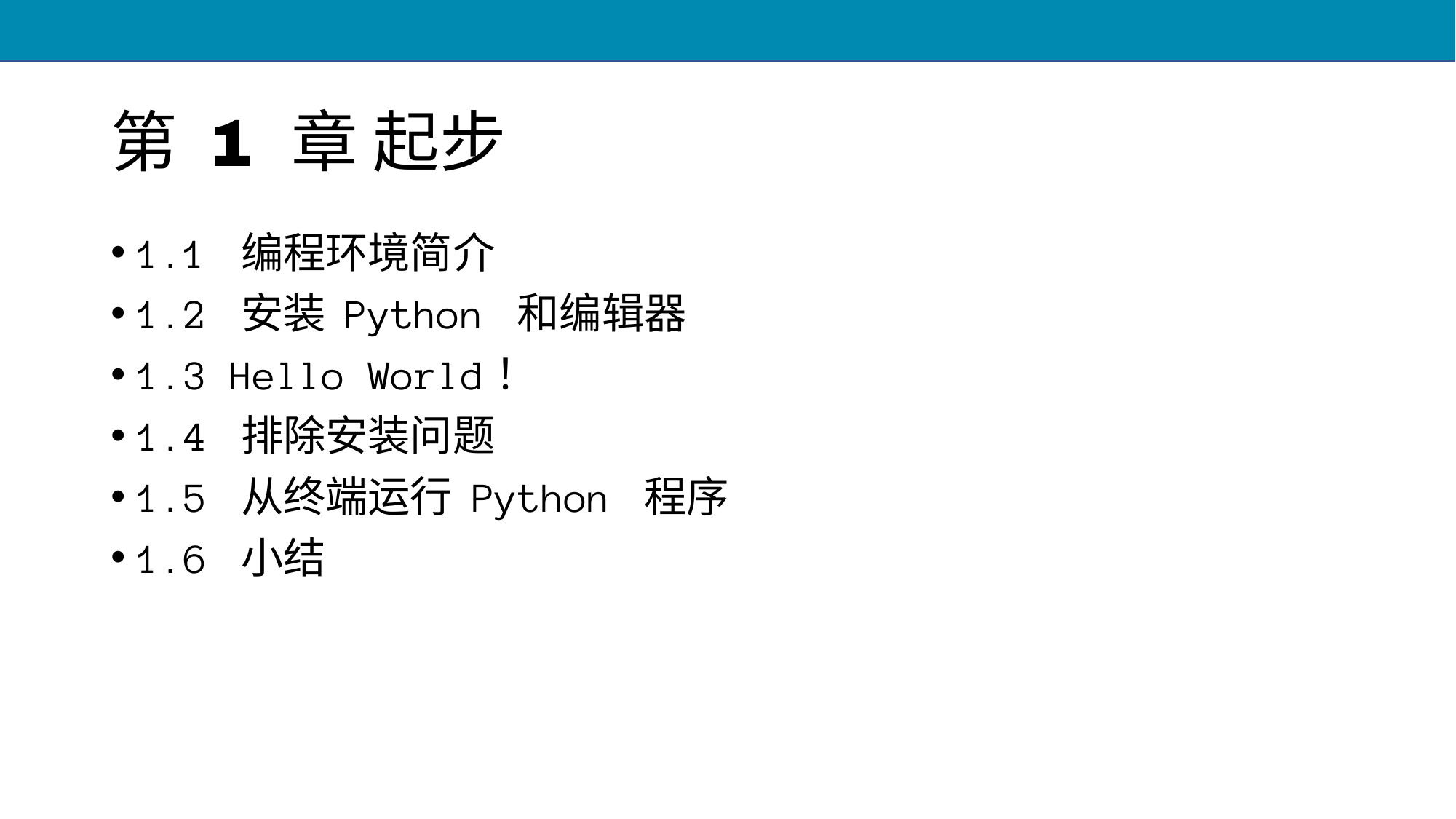

# 第 1 章 起步
1.1 编程环境简介
1.2 安装 Python 和编辑器
1.3 Hello World！
1.4 排除安装问题
1.5 从终端运行 Python 程序
1.6 小结